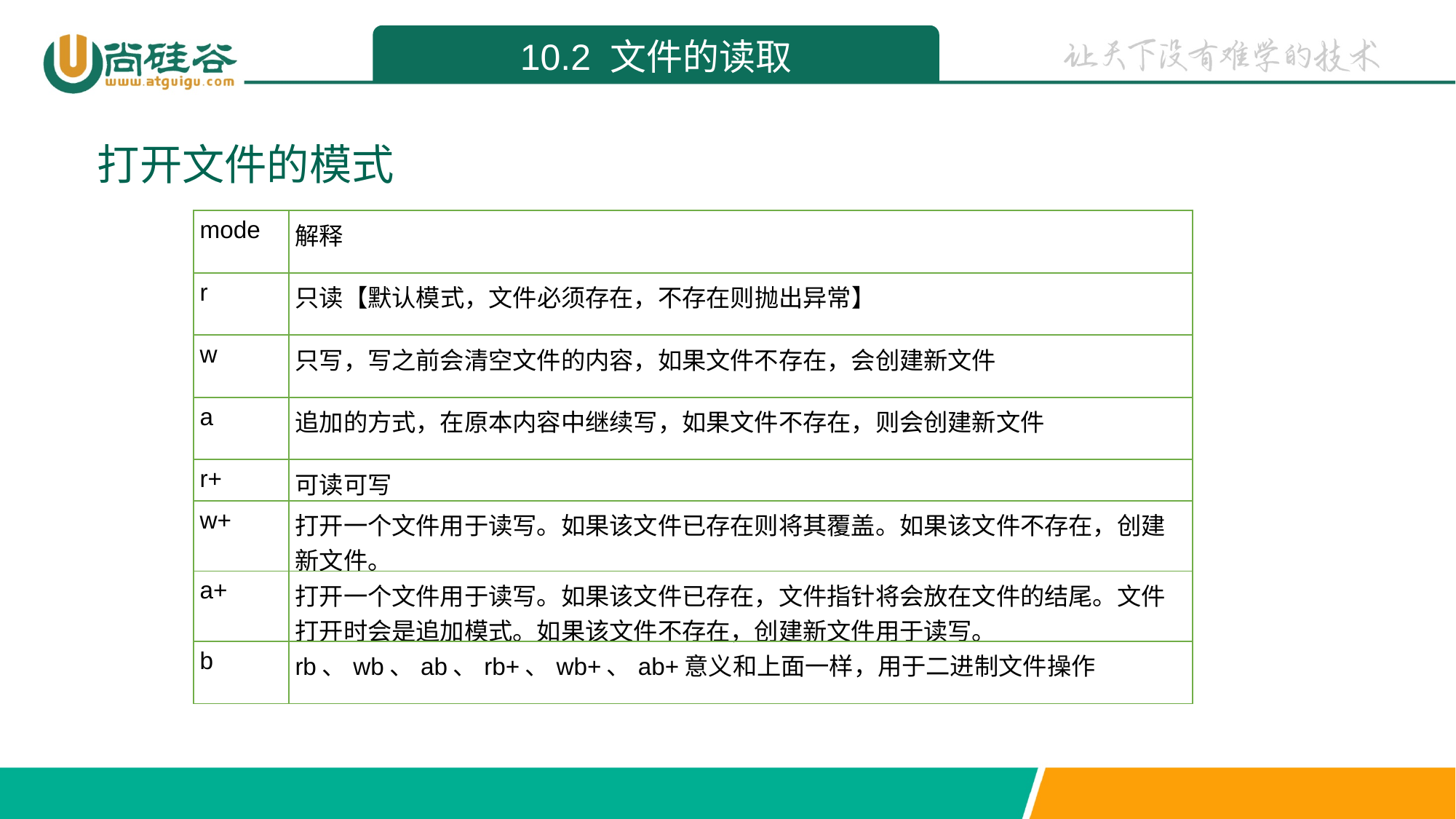

10.2 文件的读取
打开文件的模式
| mode | 解释 |
| --- | --- |
| r | 只读【默认模式，文件必须存在，不存在则抛出异常】 |
| w | 只写，写之前会清空文件的内容，如果文件不存在，会创建新文件 |
| a | 追加的方式，在原本内容中继续写，如果文件不存在，则会创建新文件 |
| r+ | 可读可写 |
| w+ | 打开一个文件用于读写。如果该文件已存在则将其覆盖。如果该文件不存在，创建新文件。 |
| a+ | 打开一个文件用于读写。如果该文件已存在，文件指针将会放在文件的结尾。文件打开时会是追加模式。如果该文件不存在，创建新文件用于读写。 |
| b | rb、wb、ab、rb+、wb+、ab+意义和上面一样，用于二进制文件操作 |